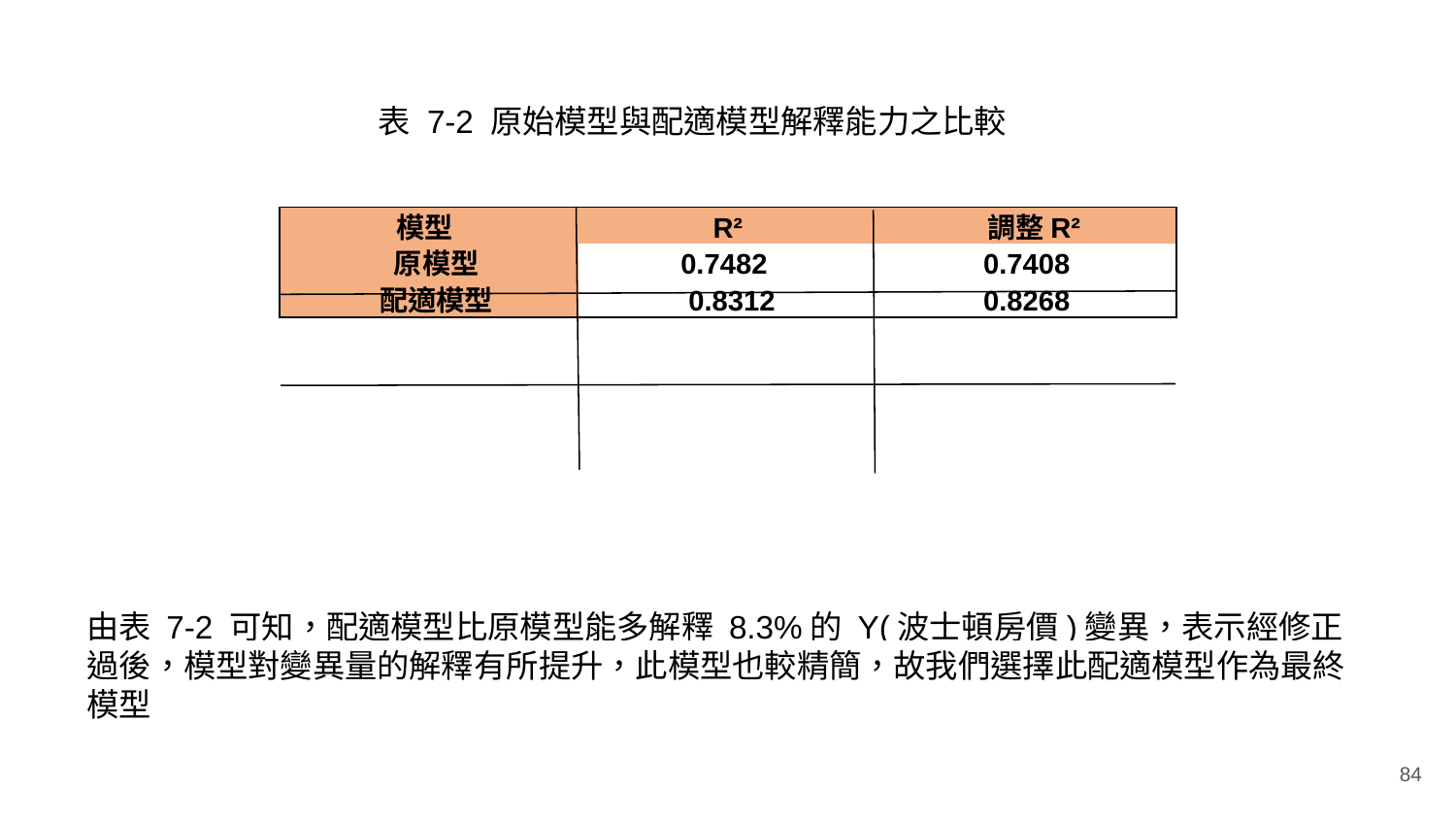

表 7-2 原始模型與配適模型解釋能力之比較

由表 7-2 可知，配適模型比原模型能多解釋 8.3%的 Y(波士頓房價)變異，表示經修正過後，模型對變異量的解釋有所提升，此模型也較精簡，故我們選擇此配適模型作為最終模型
| 模型 | R² | 調整R² |
| --- | --- | --- |
| 原模型 | 0.7482 | 0.7408 |
| 配適模型 | 0.8312 | 0.8268 |
84